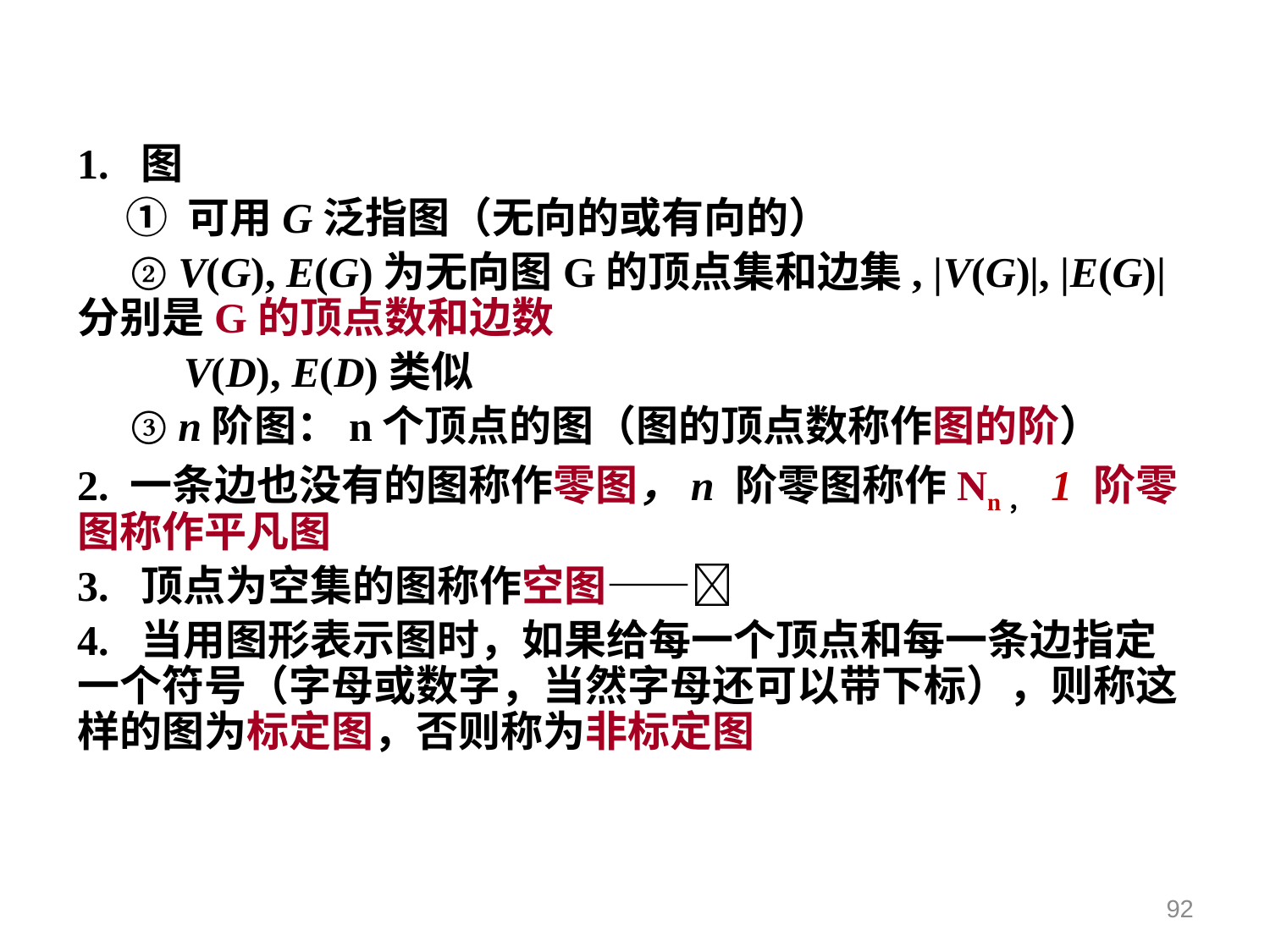

1.  图
     ① 可用G泛指图（无向的或有向的）
     ② V(G), E(G)为无向图G的顶点集和边集, |V(G)|, |E(G)|分别是G的顶点数和边数
          V(D), E(D)类似
     ③ n阶图：n个顶点的图（图的顶点数称作图的阶）
2. 一条边也没有的图称作零图，n 阶零图称作Nn， 1 阶零图称作平凡图
3.  顶点为空集的图称作空图——∅
4.  当用图形表示图时，如果给每一个顶点和每一条边指定一个符号（字母或数字，当然字母还可以带下标），则称这样的图为标定图，否则称为非标定图
92